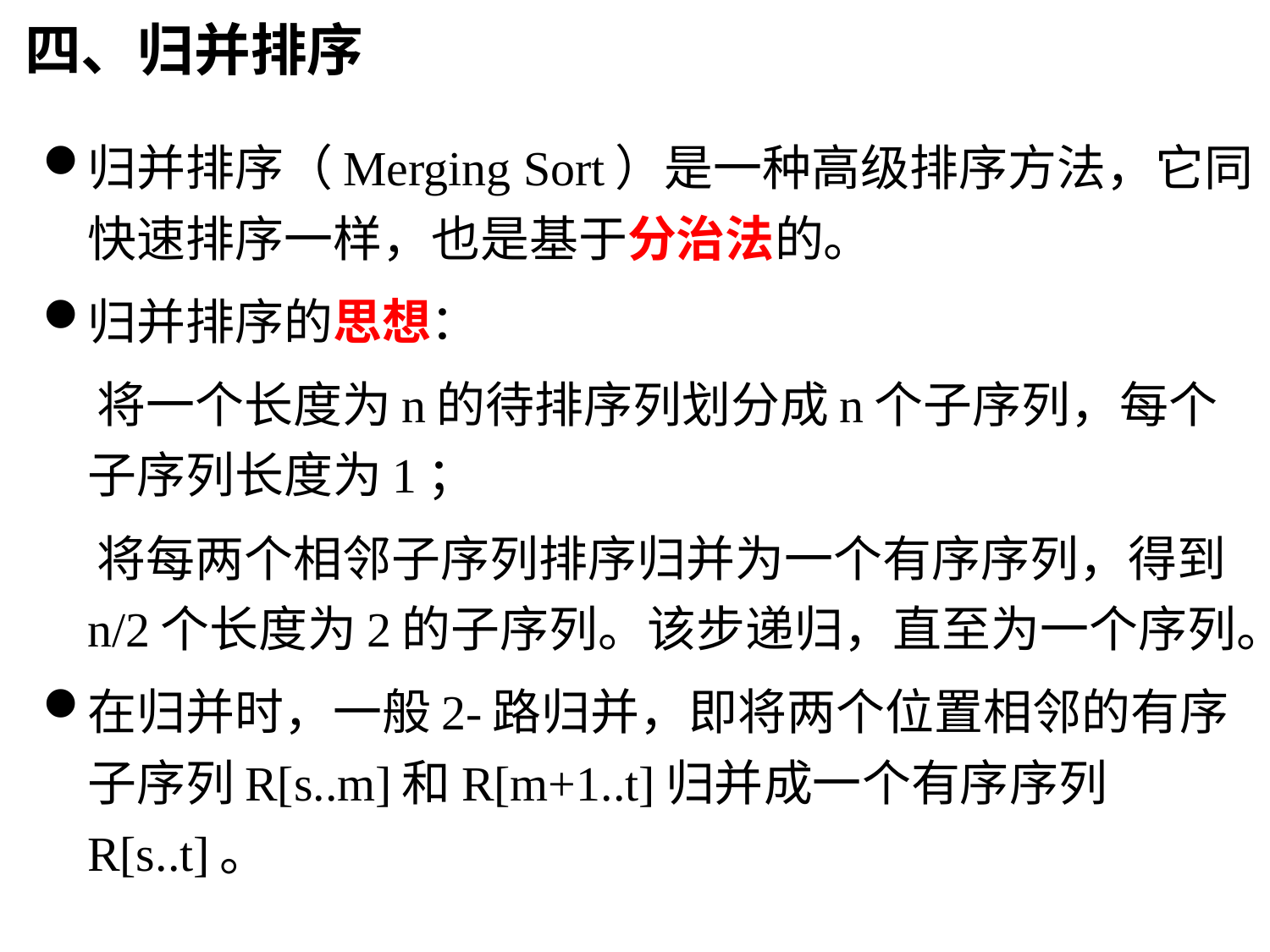

# 四、归并排序
归并排序（Merging Sort）是一种高级排序方法，它同快速排序一样，也是基于分治法的。
归并排序的思想：
    将一个长度为n的待排序列划分成n个子序列，每个子序列长度为1；
    将每两个相邻子序列排序归并为一个有序序列，得到n/2个长度为2的子序列。该步递归，直至为一个序列。
在归并时，一般2-路归并，即将两个位置相邻的有序子序列R[s..m]和R[m+1..t]归并成一个有序序列R[s..t]。